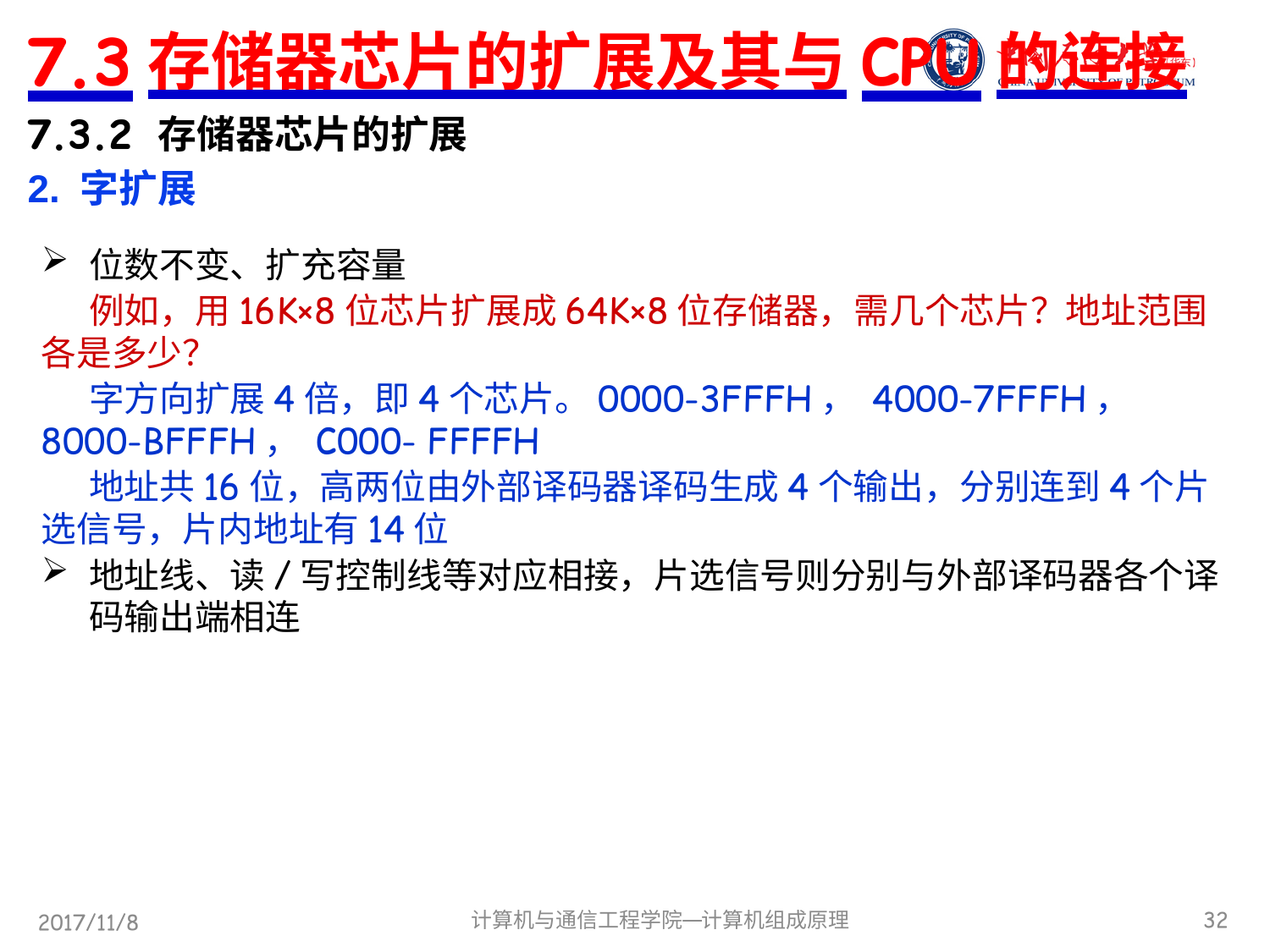

# 7.3存储器芯片的扩展及其与CPU的连接
7.3.2 存储器芯片的扩展
2. 字扩展
位数不变、扩充容量
     例如，用16K×8位芯片扩展成64K×8位存储器，需几个芯片？地址范围各是多少？
     字方向扩展4倍，即4个芯片。0000-3FFFH， 4000-7FFFH， 8000-BFFFH， C000- FFFFH
     地址共16位，高两位由外部译码器译码生成4个输出，分别连到4个片选信号，片内地址有14位
地址线、读/写控制线等对应相接，片选信号则分别与外部译码器各个译码输出端相连
计算机与通信工程学院—计算机组成原理
32
2017/11/8